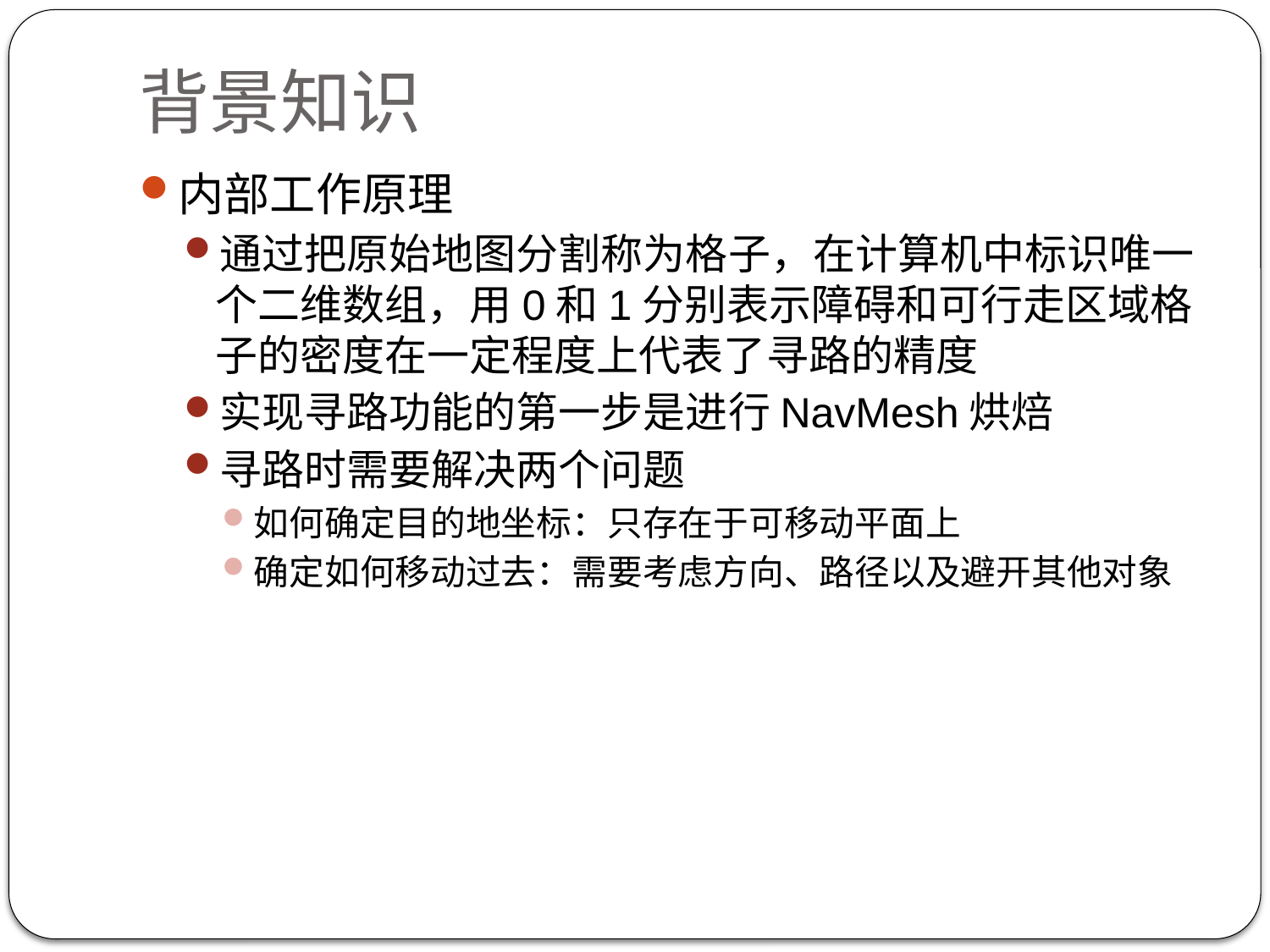

# 背景知识
内部工作原理
通过把原始地图分割称为格子，在计算机中标识唯一个二维数组，用0和1分别表示障碍和可行走区域格子的密度在一定程度上代表了寻路的精度
实现寻路功能的第一步是进行NavMesh烘焙
寻路时需要解决两个问题
如何确定目的地坐标：只存在于可移动平面上
确定如何移动过去：需要考虑方向、路径以及避开其他对象